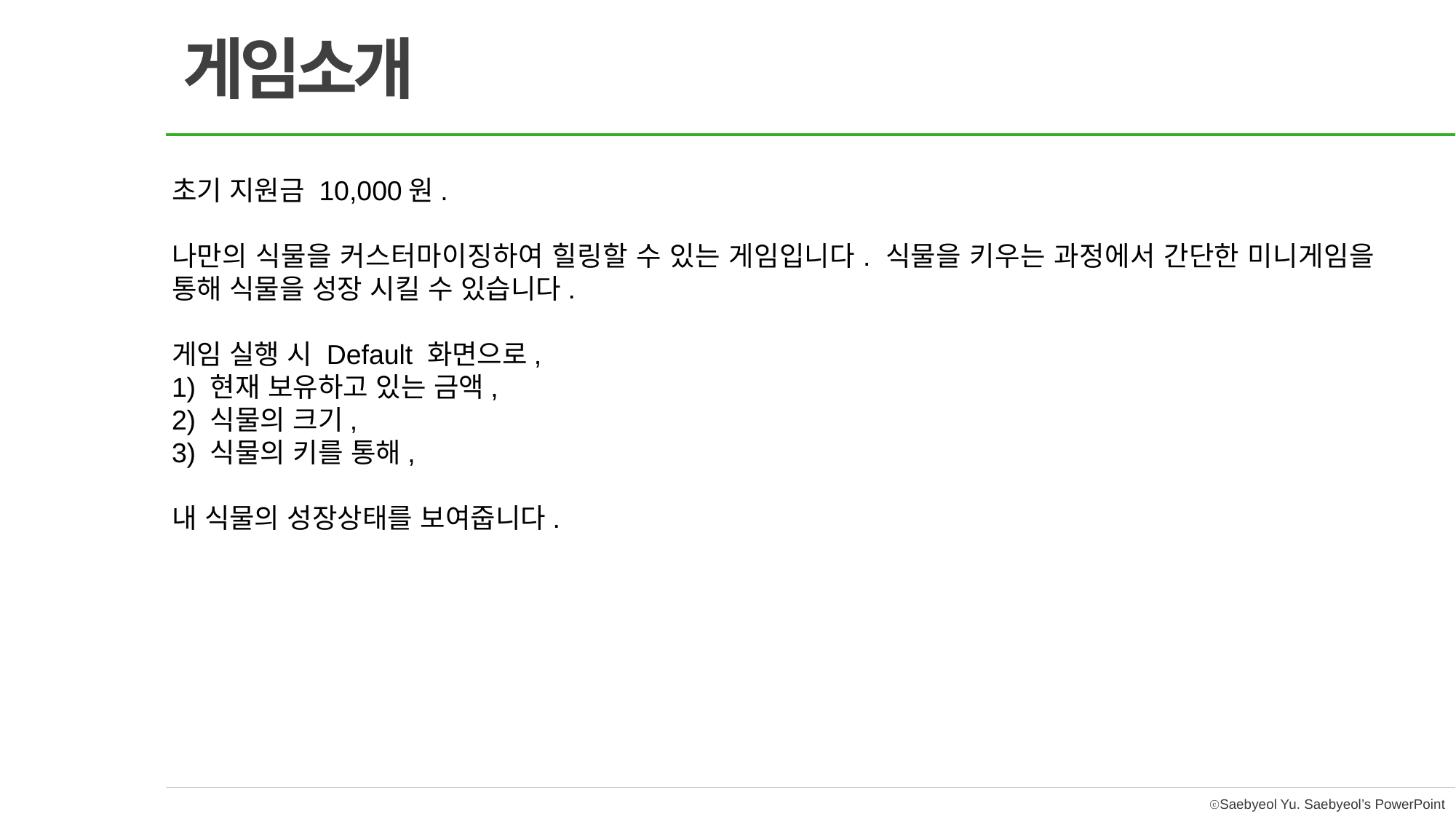

게임소개
초기 지원금 10,000원.

나만의 식물을 커스터마이징하여 힐링할 수 있는 게임입니다. 식물을 키우는 과정에서 간단한 미니게임을 통해 식물을 성장 시킬 수 있습니다.

게임 실행 시 Default 화면으로,
1) 현재 보유하고 있는 금액,
2) 식물의 크기,
3) 식물의 키를 통해,

내 식물의 성장상태를 보여줍니다.